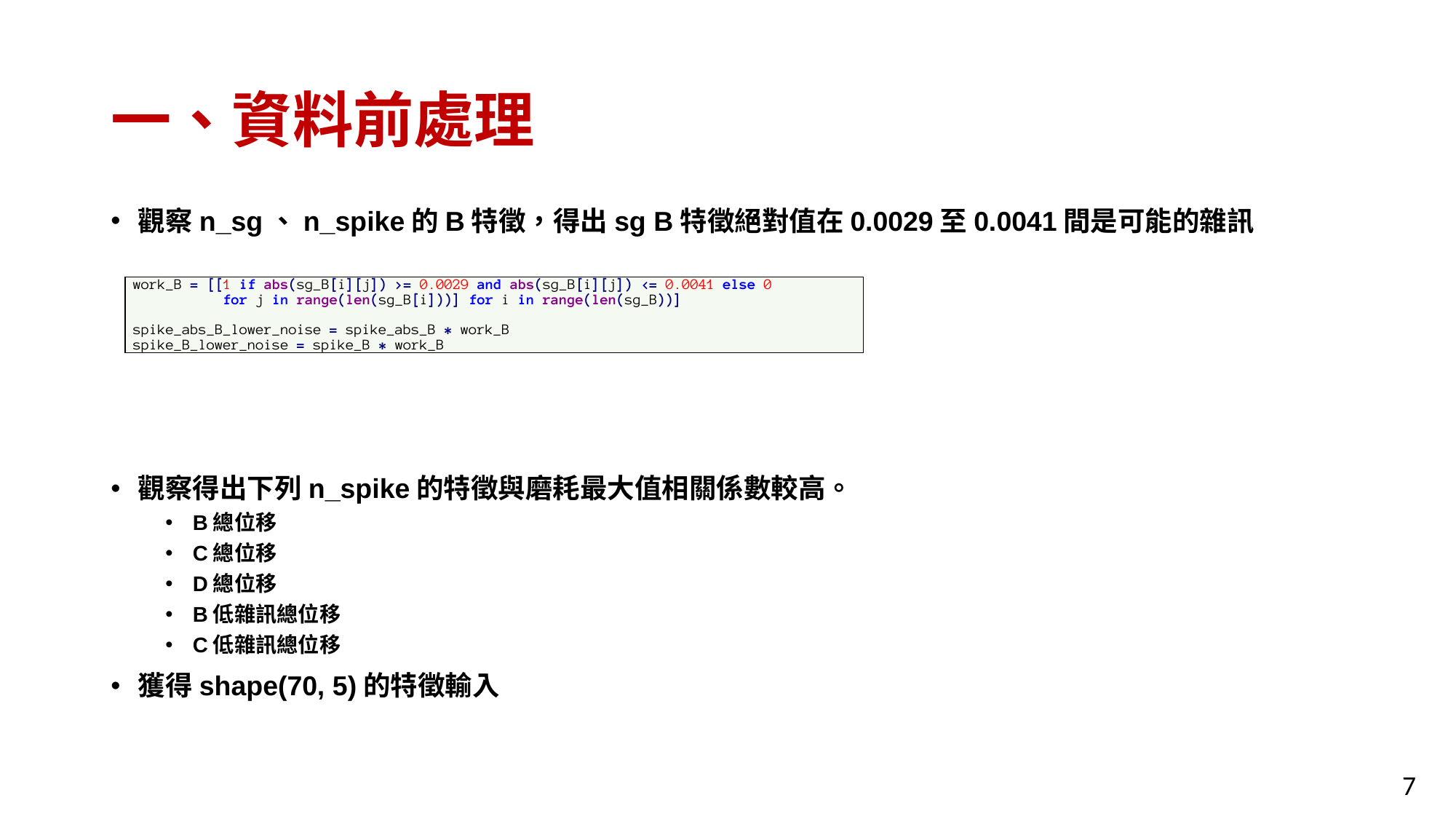

# 一、資料前處理
觀察n_sg、n_spike的B特徵，得出sg B特徵絕對值在0.0029至0.0041間是可能的雜訊

觀察得出下列n_spike的特徵與磨耗最大值相關係數較高。
B總位移
C總位移
D總位移
B低雜訊總位移
C低雜訊總位移
獲得shape(70, 5)的特徵輸入

| work\_B = [[1 if abs(sg\_B[i][j]) >= 0.0029 and abs(sg\_B[i][j]) <= 0.0041 else 0 for j in range(len(sg\_B[i]))] for i in range(len(sg\_B))]   spike\_abs\_B\_lower\_noise = spike\_abs\_B \* work\_B spike\_B\_lower\_noise = spike\_B \* work\_B |
| --- |